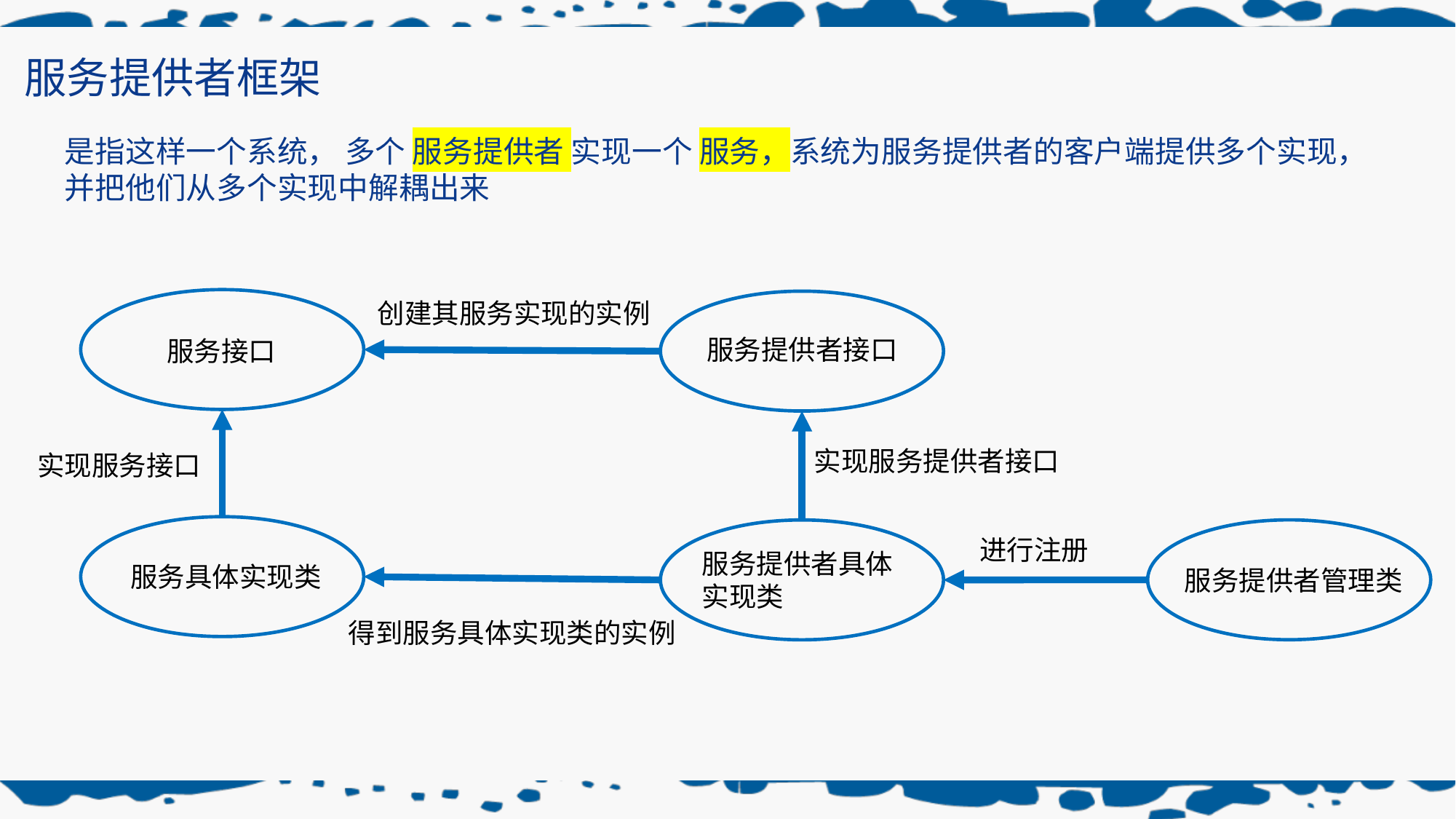

服务提供者框架
是指这样一个系统， 多个 服务提供者 实现一个 服务，系统为服务提供者的客户端提供多个实现，
并把他们从多个实现中解耦出来

创建其服务实现的实例

服务提供者接口
服务接口
实现服务提供者接口
实现服务接口

进行注册
服务提供者具体
实现类
服务具体实现类
服务提供者管理类
得到服务具体实现类的实例